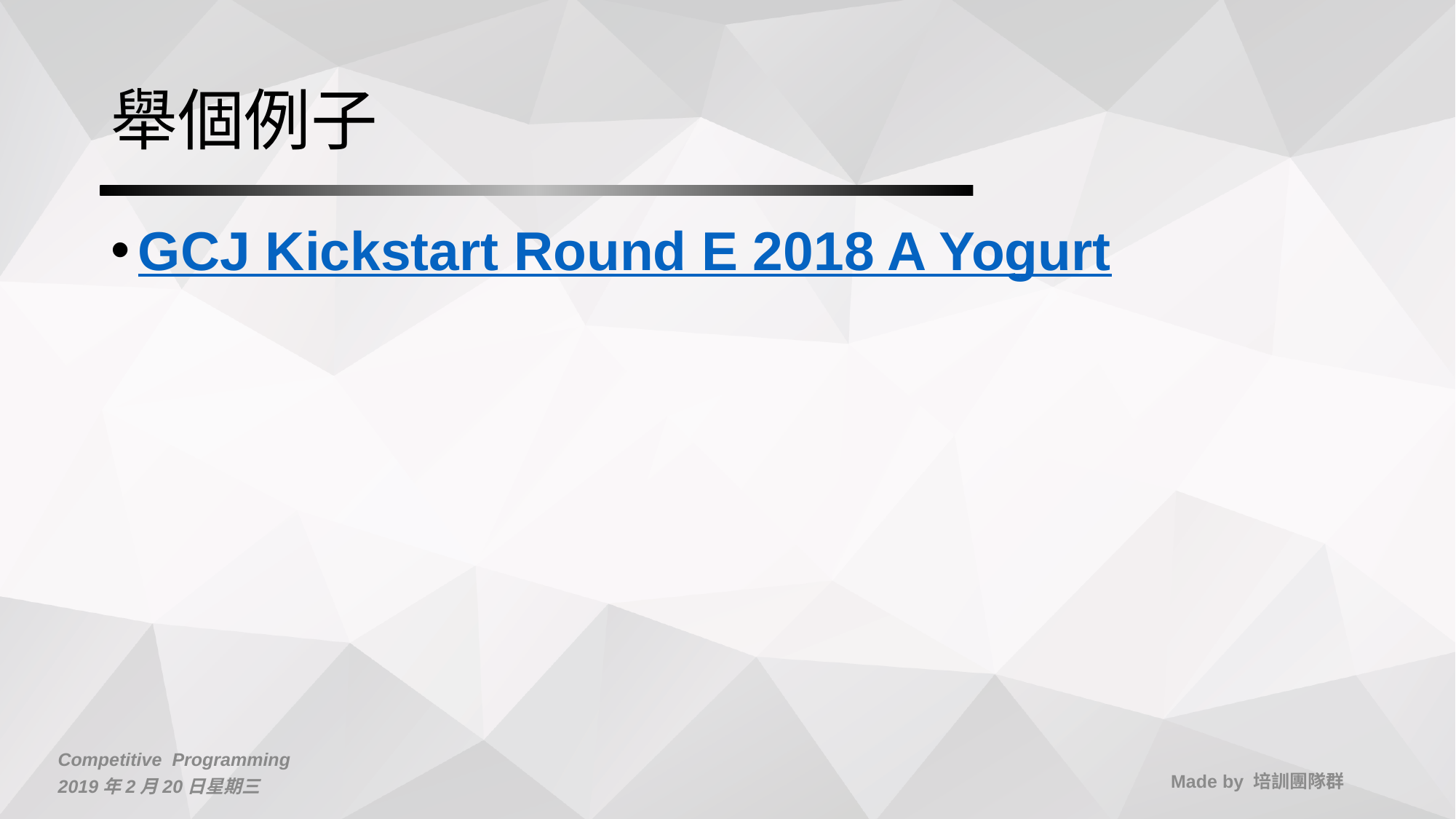

# 舉個例子
GCJ Kickstart Round E 2018 A Yogurt